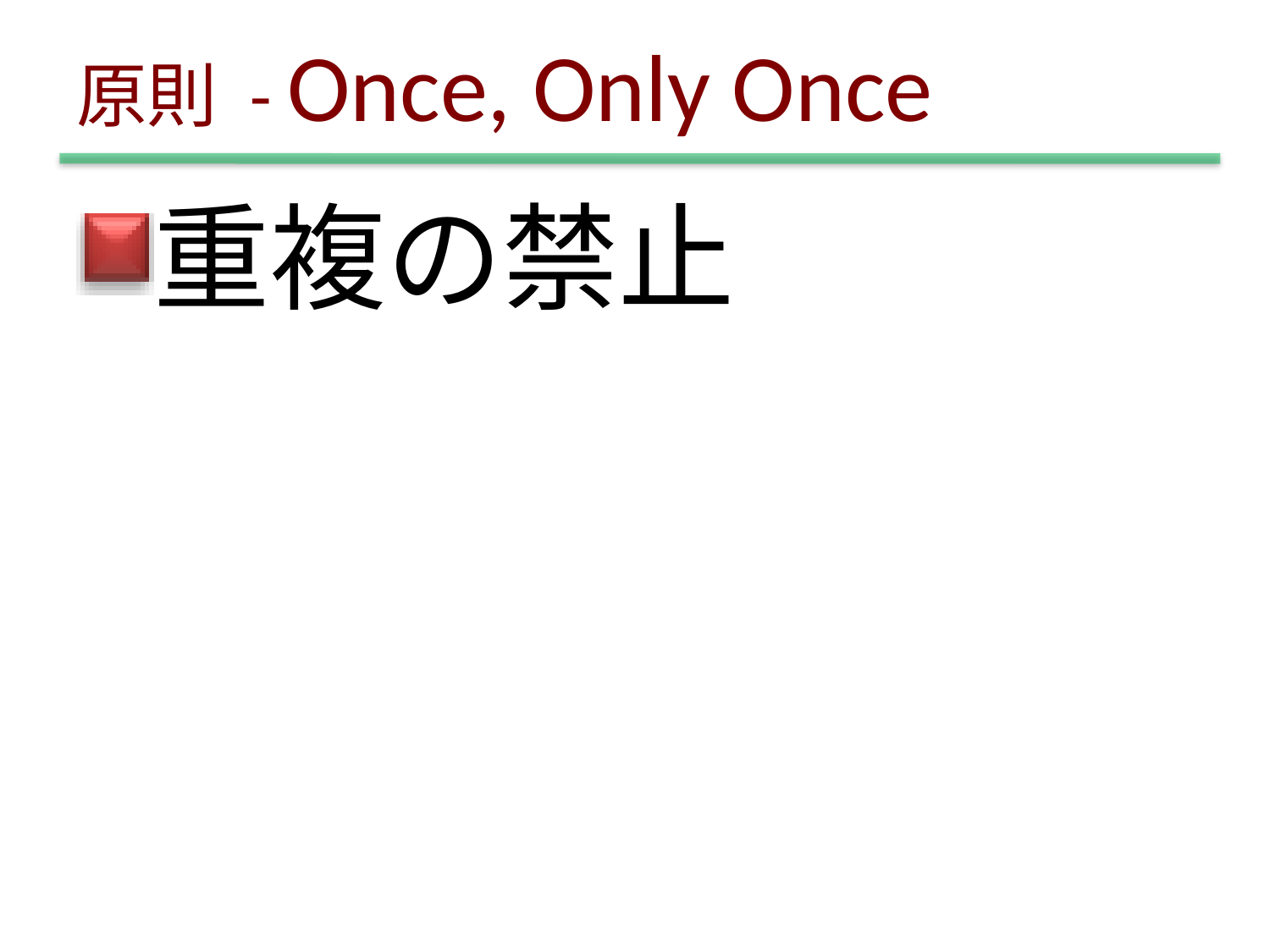

# 原則 - Once, Only Once
重複の禁止